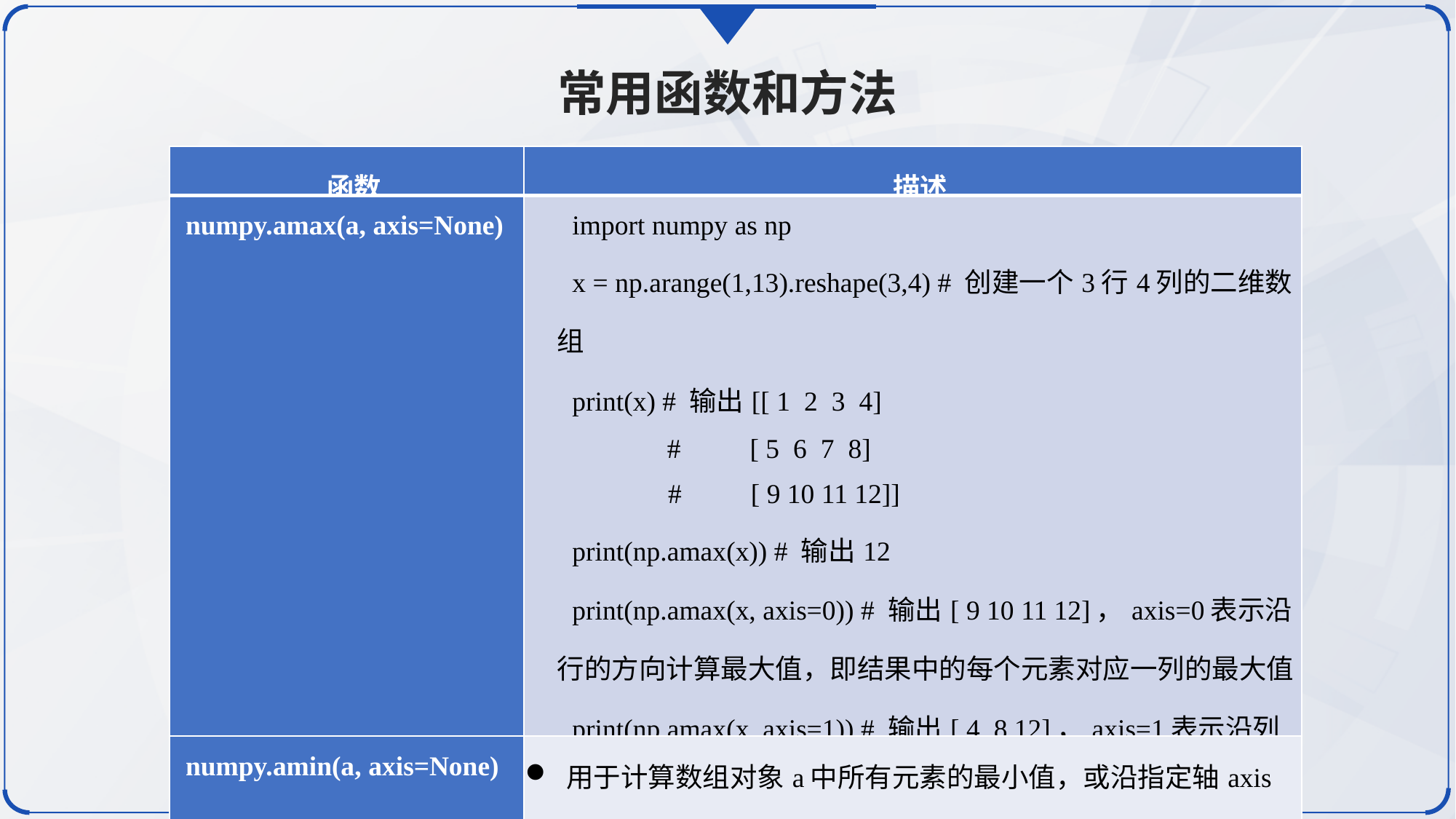

常用函数和方法
| 函数 | 描述 |
| --- | --- |
| numpy.amax(a, axis=None) | import numpy as np x = np.arange(1,13).reshape(3,4) # 创建一个3行4列的二维数组 print(x) # 输出[[ 1 2 3 4] # [ 5 6 7 8] # [ 9 10 11 12]] print(np.amax(x)) # 输出12 print(np.amax(x, axis=0)) # 输出[ 9 10 11 12]，axis=0表示沿行的方向计算最大值，即结果中的每个元素对应一列的最大值 print(np.amax(x, axis=1)) # 输出[ 4 8 12]，axis=1表示沿列的方向计算最大值，即结果中的每个元素对应一行的最大值 |
| numpy.amin(a, axis=None) | 用于计算数组对象a中所有元素的最小值，或沿指定轴axis计算元素最小值。 |